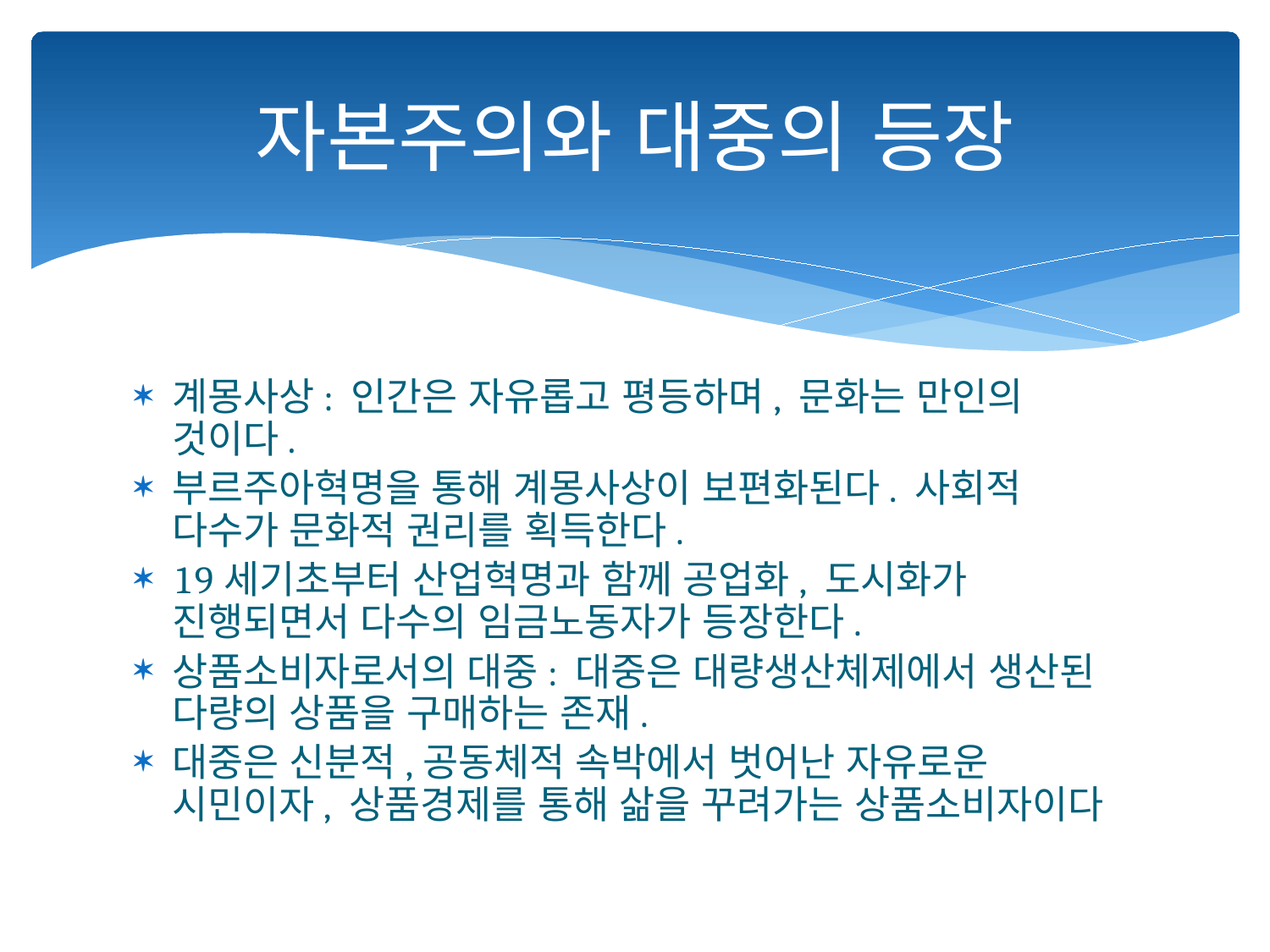

# 자본주의와 대중의 등장
계몽사상: 인간은 자유롭고 평등하며, 문화는 만인의 것이다.
부르주아혁명을 통해 계몽사상이 보편화된다. 사회적 다수가 문화적 권리를 획득한다.
19세기초부터 산업혁명과 함께 공업화, 도시화가 진행되면서 다수의 임금노동자가 등장한다.
상품소비자로서의 대중: 대중은 대량생산체제에서 생산된 다량의 상품을 구매하는 존재.
대중은 신분적,공동체적 속박에서 벗어난 자유로운 시민이자, 상품경제를 통해 삶을 꾸려가는 상품소비자이다